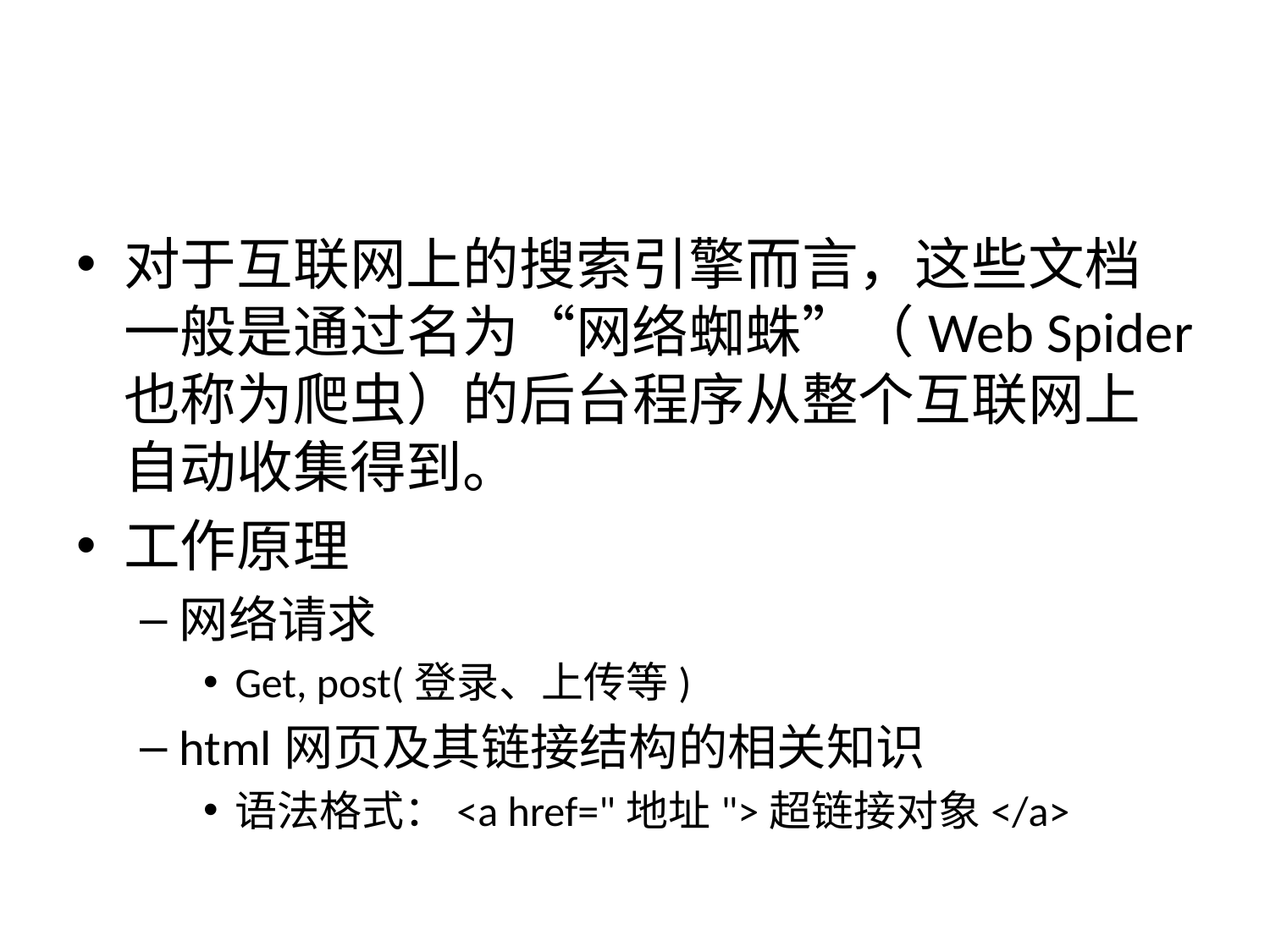

#
对于互联网上的搜索引擎而言，这些文档一般是通过名为“网络蜘蛛”（Web Spider也称为爬虫）的后台程序从整个互联网上自动收集得到。
工作原理
网络请求
Get, post(登录、上传等)
html网页及其链接结构的相关知识
语法格式：<a href="地址">超链接对象</a>